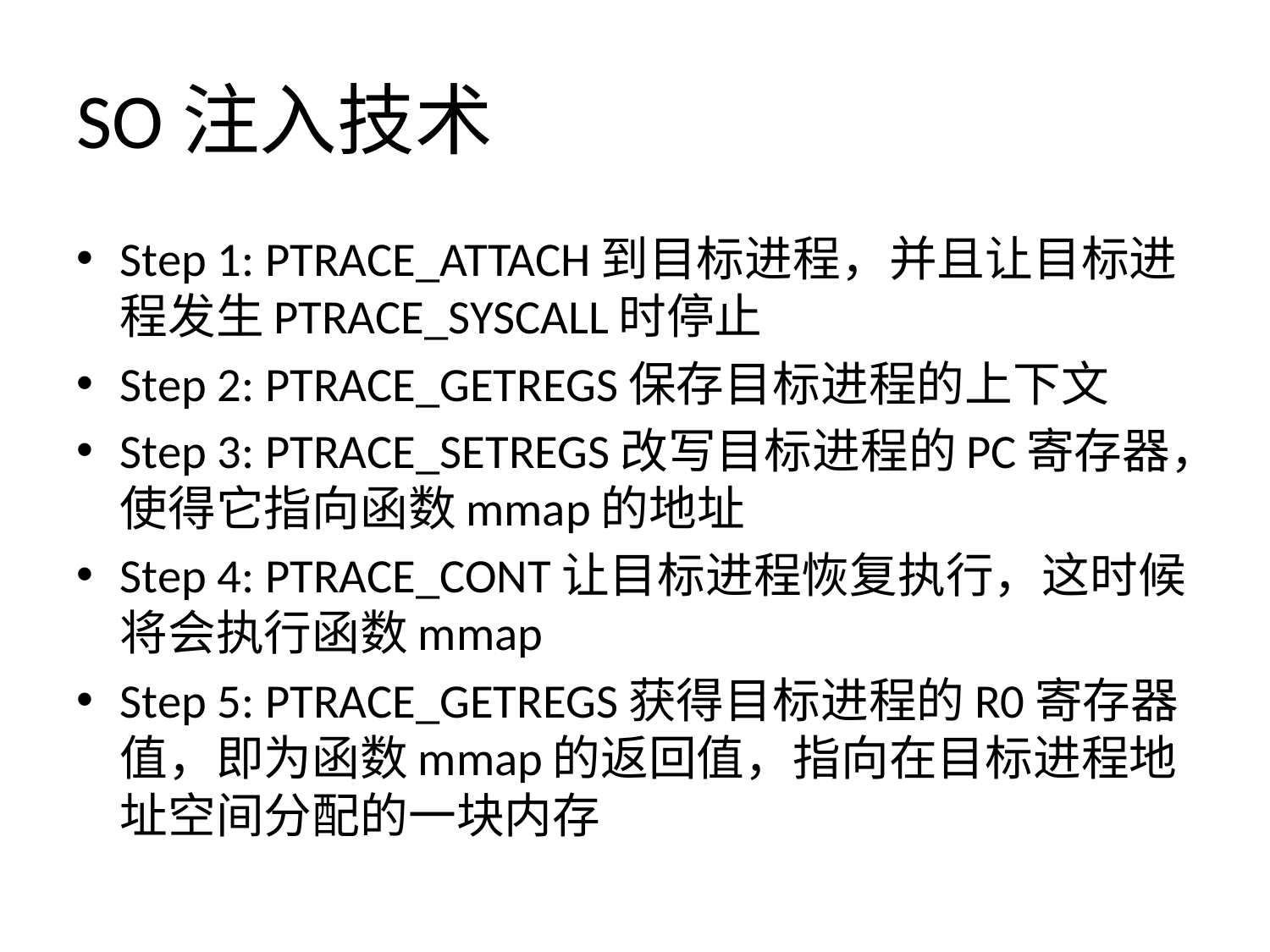

# SO注入技术
Step 1: PTRACE_ATTACH到目标进程，并且让目标进程发生PTRACE_SYSCALL时停止
Step 2: PTRACE_GETREGS保存目标进程的上下文
Step 3: PTRACE_SETREGS改写目标进程的PC寄存器，使得它指向函数mmap的地址
Step 4: PTRACE_CONT让目标进程恢复执行，这时候将会执行函数mmap
Step 5: PTRACE_GETREGS获得目标进程的R0寄存器值，即为函数mmap的返回值，指向在目标进程地址空间分配的一块内存